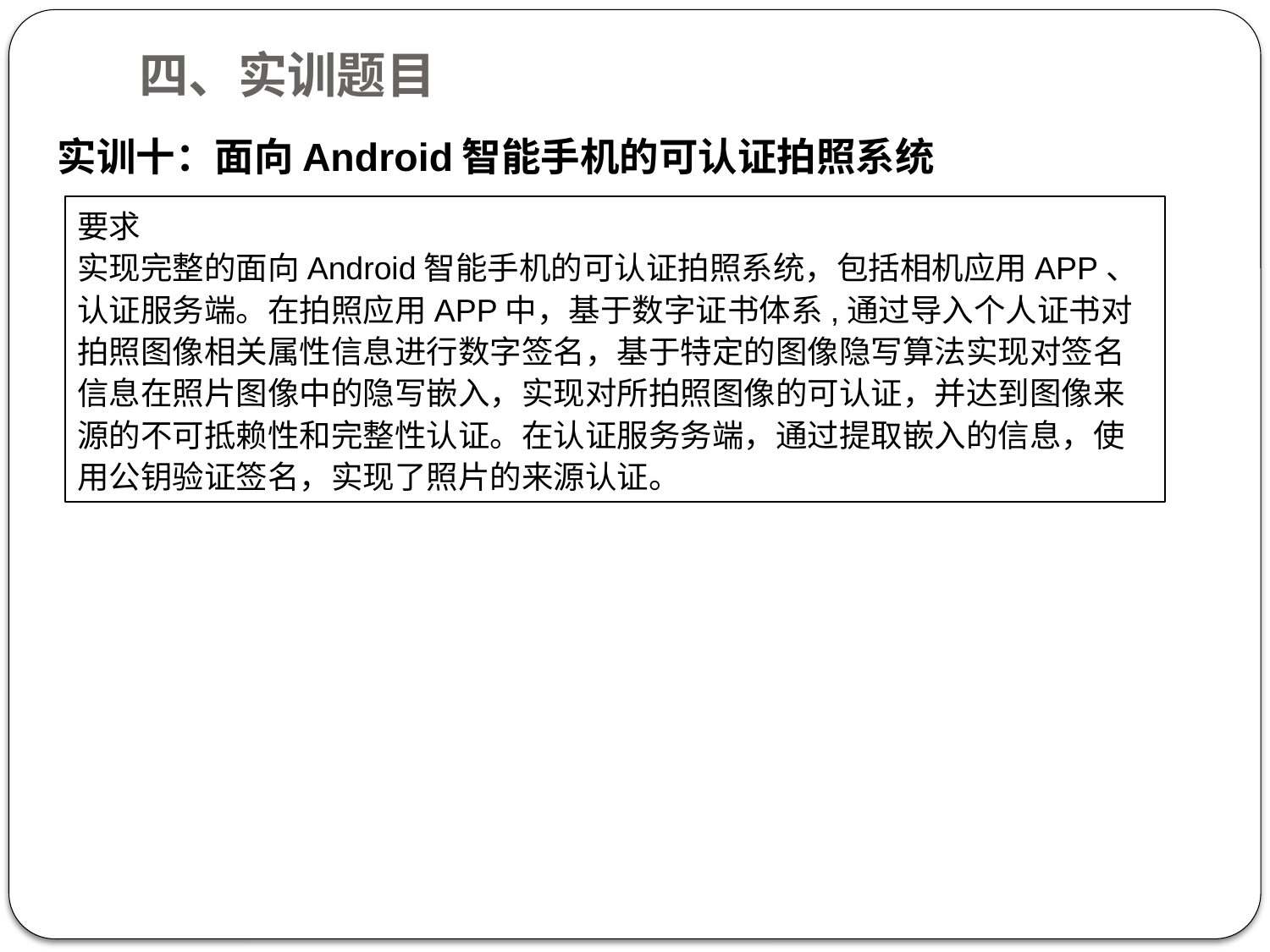

四、实训题目
实训十：面向Android智能手机的可认证拍照系统
要求
实现完整的面向Android智能手机的可认证拍照系统，包括相机应用APP、认证服务端。在拍照应用APP中，基于数字证书体系,通过导入个人证书对拍照图像相关属性信息进行数字签名，基于特定的图像隐写算法实现对签名信息在照片图像中的隐写嵌入，实现对所拍照图像的可认证，并达到图像来源的不可抵赖性和完整性认证。在认证服务务端，通过提取嵌入的信息，使用公钥验证签名，实现了照片的来源认证。